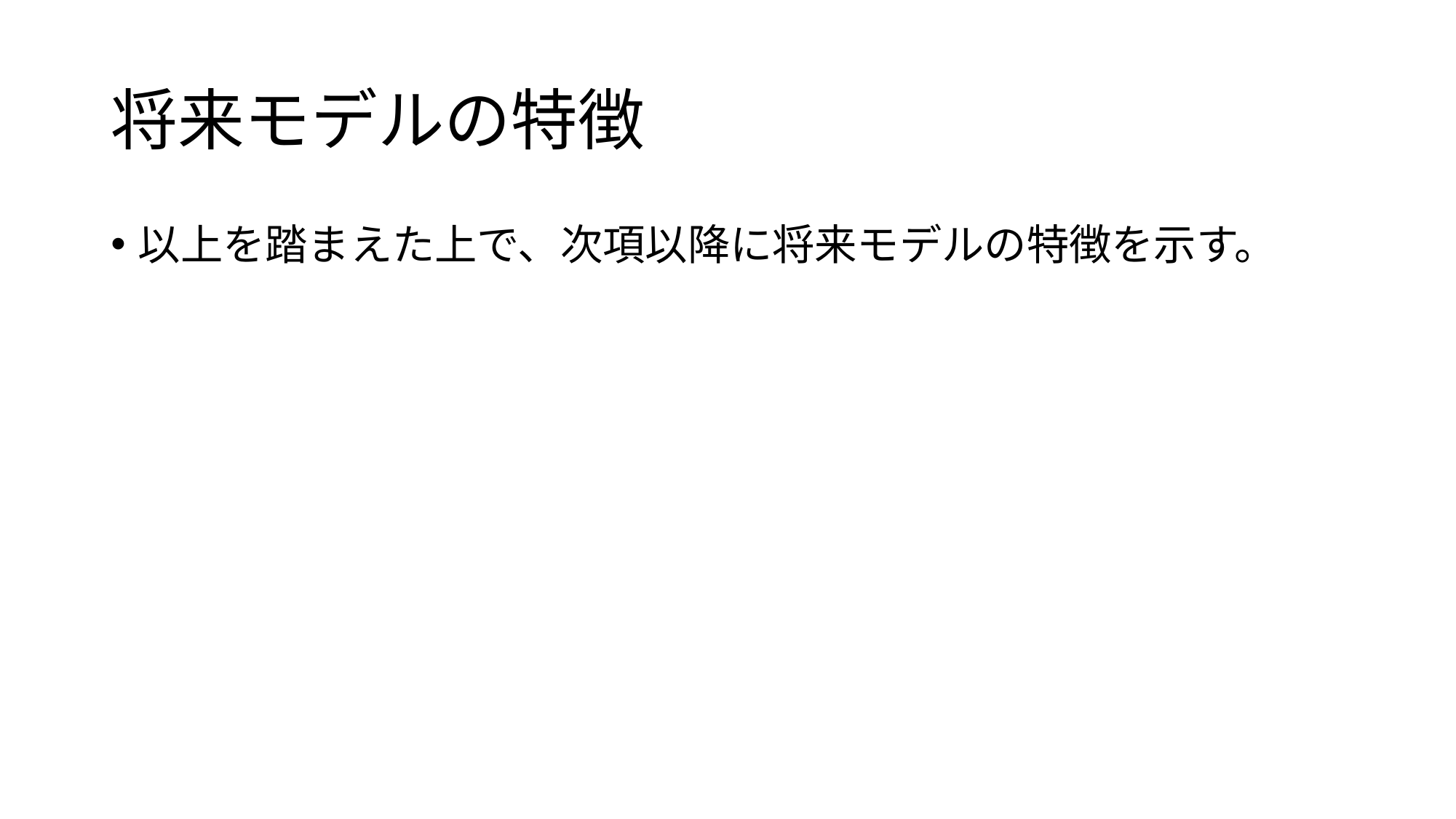

# 将来モデルの特徴
以上を踏まえた上で、次項以降に将来モデルの特徴を示す。